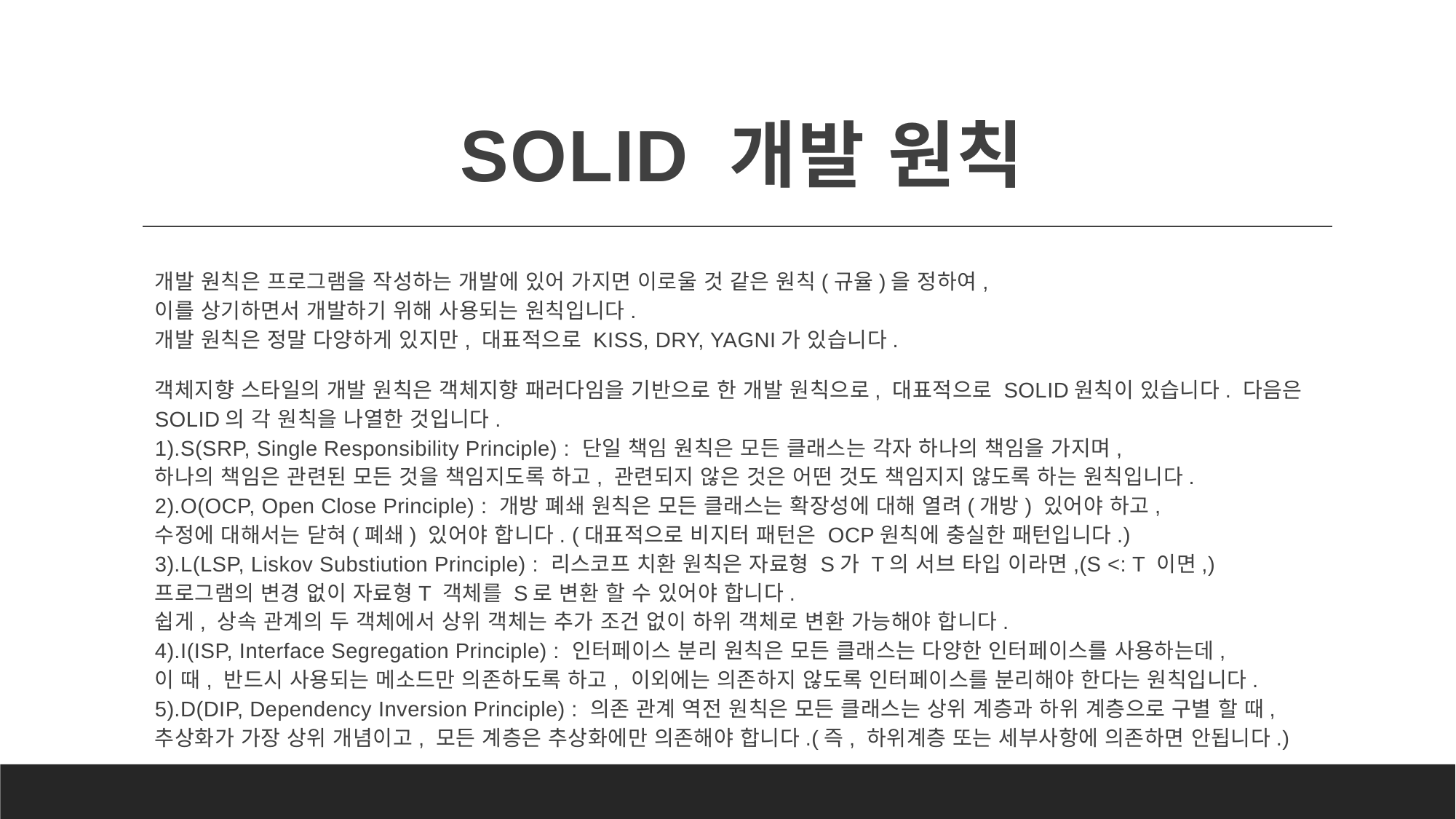

# SOLID 개발 원칙
개발 원칙은 프로그램을 작성하는 개발에 있어 가지면 이로울 것 같은 원칙(규율)을 정하여,
이를 상기하면서 개발하기 위해 사용되는 원칙입니다.
개발 원칙은 정말 다양하게 있지만, 대표적으로 KISS, DRY, YAGNI가 있습니다.
객체지향 스타일의 개발 원칙은 객체지향 패러다임을 기반으로 한 개발 원칙으로, 대표적으로 SOLID원칙이 있습니다. 다음은 SOLID의 각 원칙을 나열한 것입니다.
1).S(SRP, Single Responsibility Principle) : 단일 책임 원칙은 모든 클래스는 각자 하나의 책임을 가지며,
하나의 책임은 관련된 모든 것을 책임지도록 하고, 관련되지 않은 것은 어떤 것도 책임지지 않도록 하는 원칙입니다.
2).O(OCP, Open Close Principle) : 개방 폐쇄 원칙은 모든 클래스는 확장성에 대해 열려(개방) 있어야 하고,
수정에 대해서는 닫혀(폐쇄) 있어야 합니다. (대표적으로 비지터 패턴은 OCP원칙에 충실한 패턴입니다.)
3).L(LSP, Liskov Substiution Principle) : 리스코프 치환 원칙은 자료형 S가 T의 서브 타입 이라면,(S <: T 이면,)
프로그램의 변경 없이 자료형T 객체를 S로 변환 할 수 있어야 합니다.
쉽게, 상속 관계의 두 객체에서 상위 객체는 추가 조건 없이 하위 객체로 변환 가능해야 합니다.
4).I(ISP, Interface Segregation Principle) : 인터페이스 분리 원칙은 모든 클래스는 다양한 인터페이스를 사용하는데,
이 때, 반드시 사용되는 메소드만 의존하도록 하고, 이외에는 의존하지 않도록 인터페이스를 분리해야 한다는 원칙입니다.
5).D(DIP, Dependency Inversion Principle) : 의존 관계 역전 원칙은 모든 클래스는 상위 계층과 하위 계층으로 구별 할 때,
추상화가 가장 상위 개념이고, 모든 계층은 추상화에만 의존해야 합니다.(즉, 하위계층 또는 세부사항에 의존하면 안됩니다.)